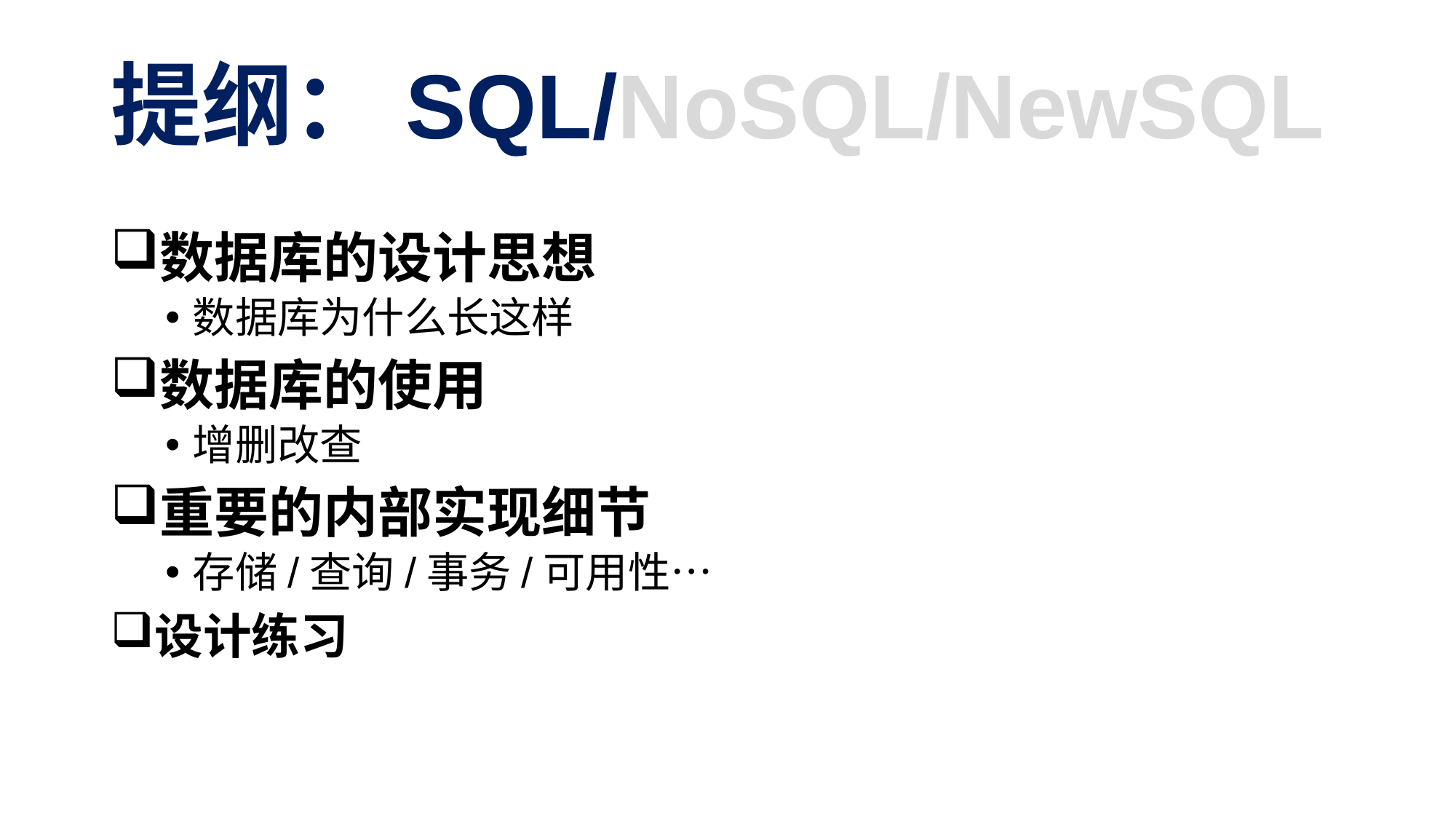

# 提纲：SQL/NoSQL/NewSQL
数据库的设计思想
数据库为什么长这样
数据库的使用
增删改查
重要的内部实现细节
存储/查询/事务/可用性…
设计练习